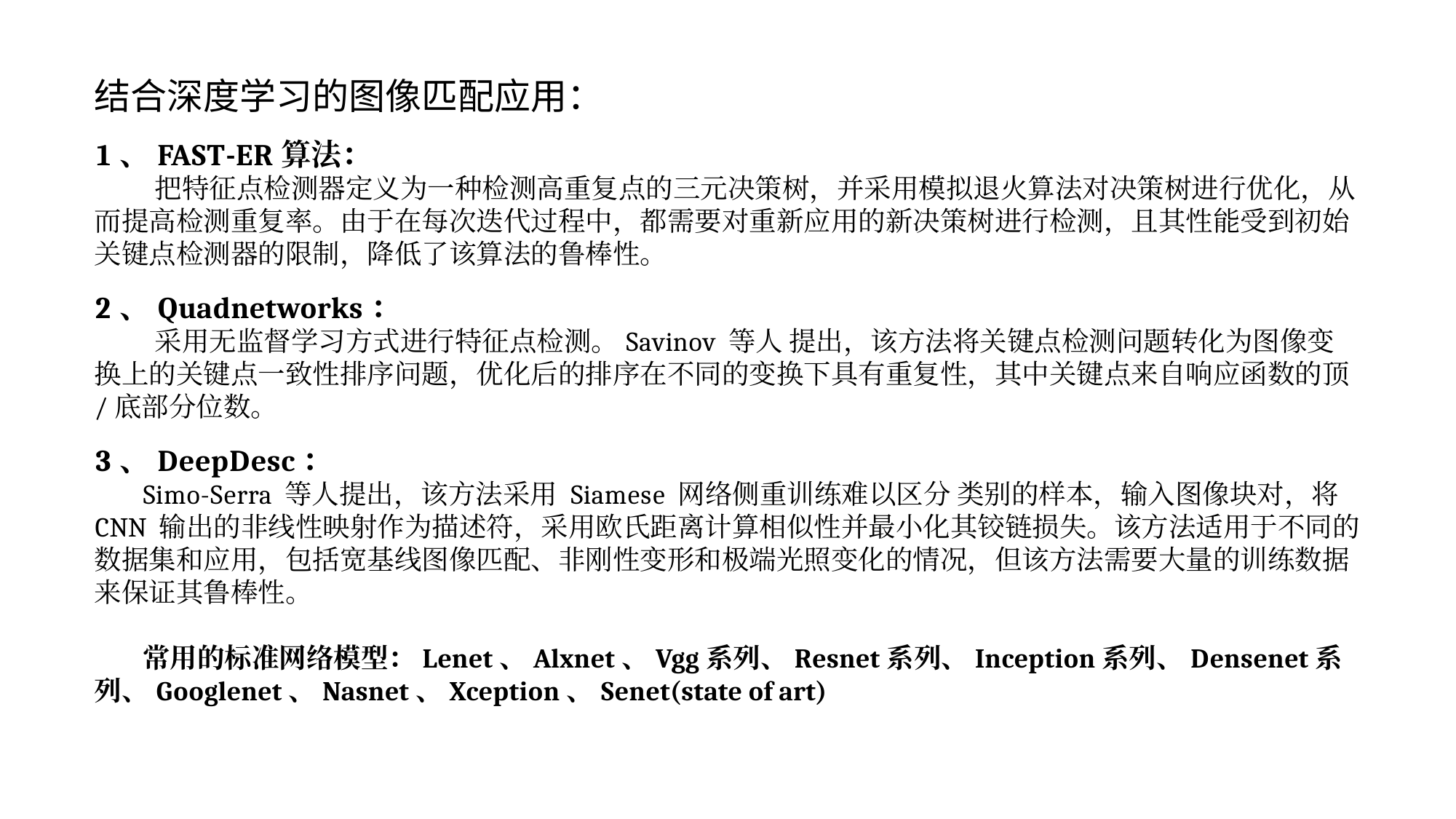

结合深度学习的图像匹配应用：
1、FAST-ER算法：
         把特征点检测器定义为一种检测高重复点的三元决策树，并采用模拟退火算法对决策树进行优化，从而提高检测重复率。由于在每次迭代过程中，都需要对重新应用的新决策树进行检测，且其性能受到初始关键点检测器的限制，降低了该算法的鲁棒性。
2、Quadnetworks：
         采用无监督学习方式进行特征点检测。Savinov 等人 提出，该方法将关键点检测问题转化为图像变换上的关键点一致性排序问题，优化后的排序在不同的变换下具有重复性，其中关键点来自响应函数的顶/底部分位数。
3、DeepDesc：
        Simo-Serra 等人提出，该方法采用 Siamese 网络侧重训练难以区分 类别的样本，输入图像块对，将 CNN 输出的非线性映射作为描述符，采用欧氏距离计算相似性并最小化其铰链损失。该方法适用于不同的数据集和应用，包括宽基线图像匹配、非刚性变形和极端光照变化的情况，但该方法需要大量的训练数据来保证其鲁棒性。

       常用的标准网络模型：Lenet、Alxnet、Vgg系列、Resnet系列、Inception系列、Densenet系列、Googlenet、Nasnet、Xception、Senet(state of art)